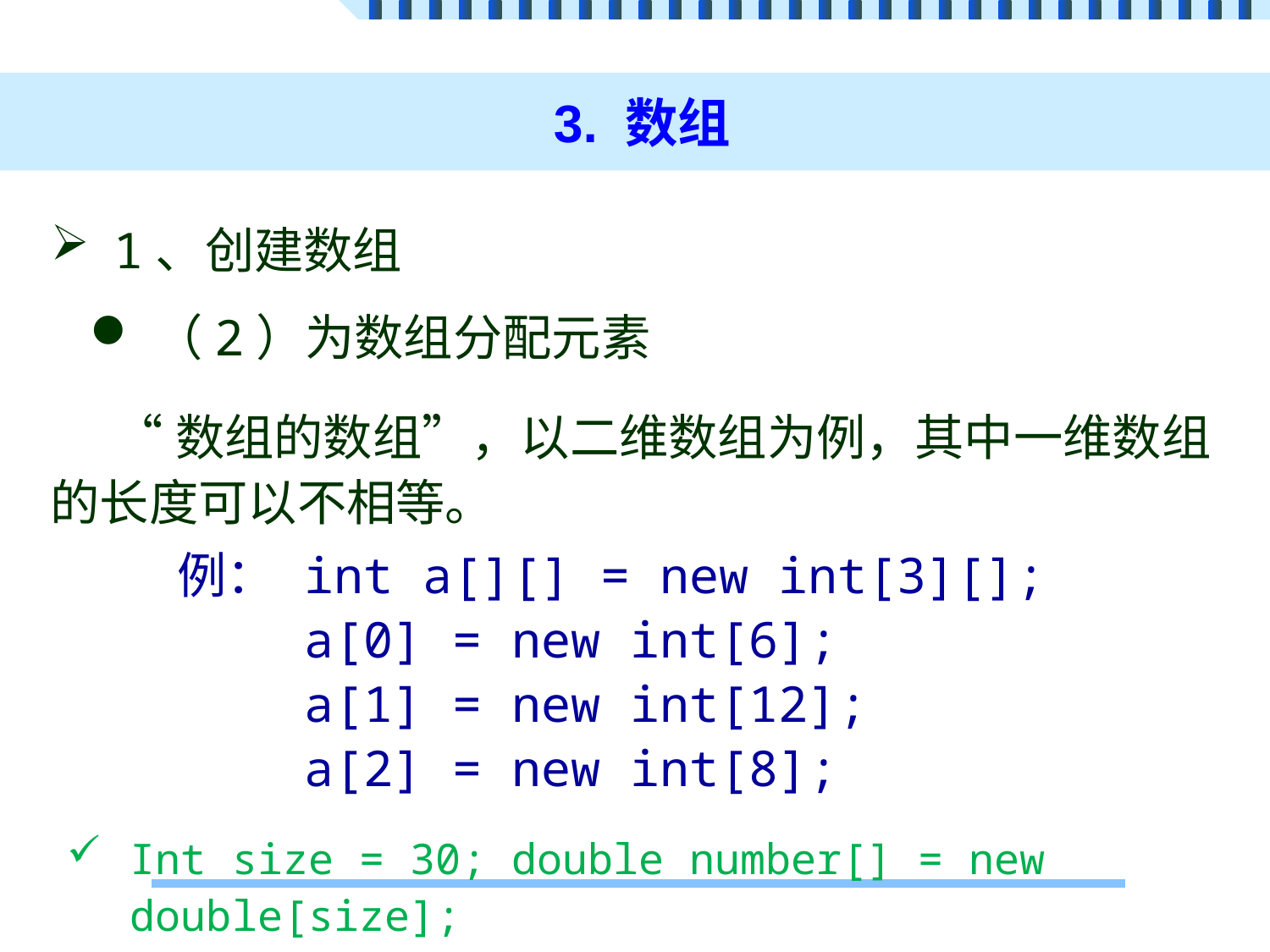

# 3. 数组
1、创建数组
（2）为数组分配元素
“数组的数组”，以二维数组为例，其中一维数组的长度可以不相等。
	例：	int a[][] = new int[3][];
		a[0] = new int[6];
		a[1] = new int[12];
		a[2] = new int[8];
Int size = 30; double number[] = new double[size];